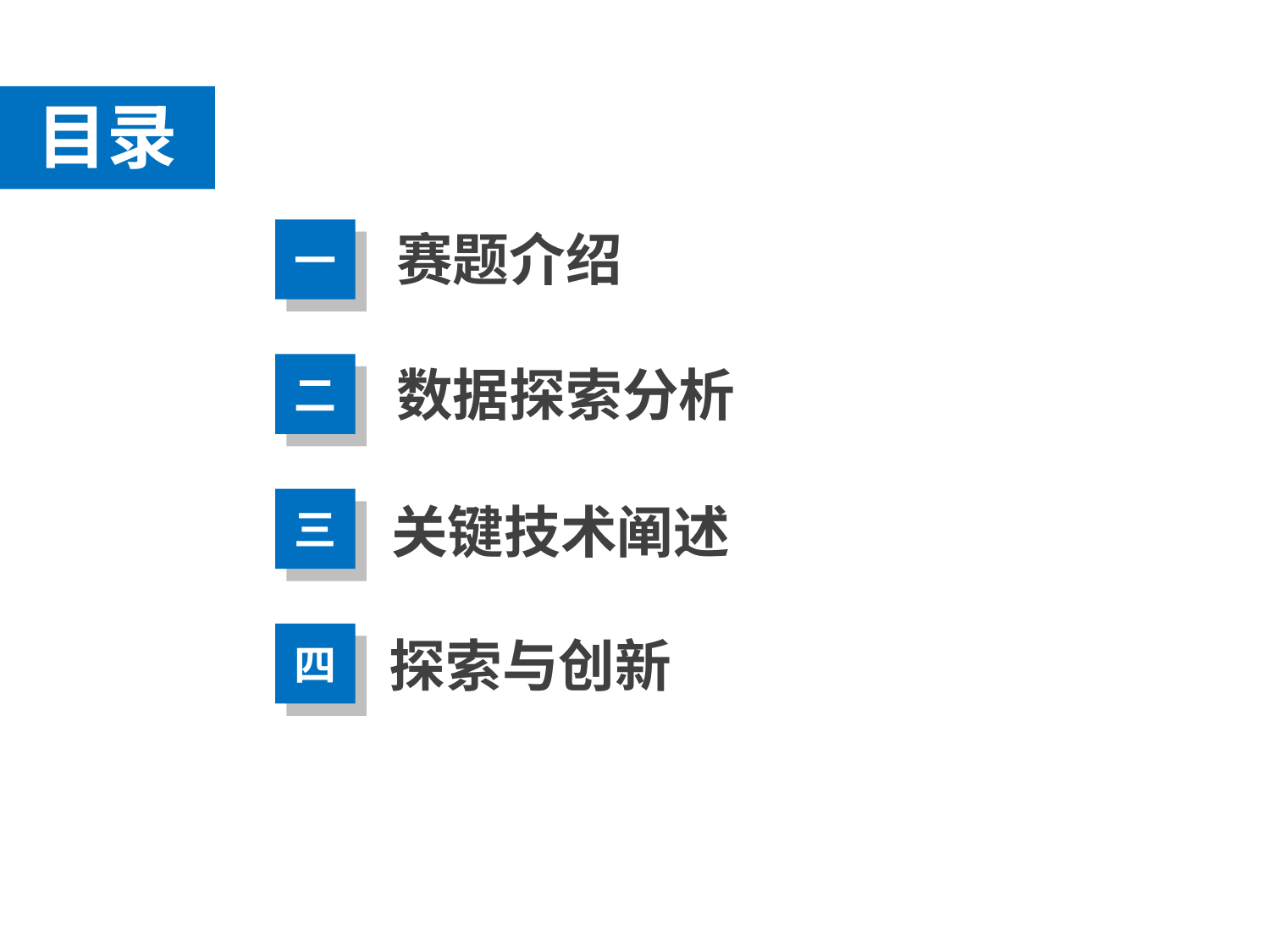

目录
赛题介绍
一

数据探索分析
二

三
关键技术阐述

四
探索与创新